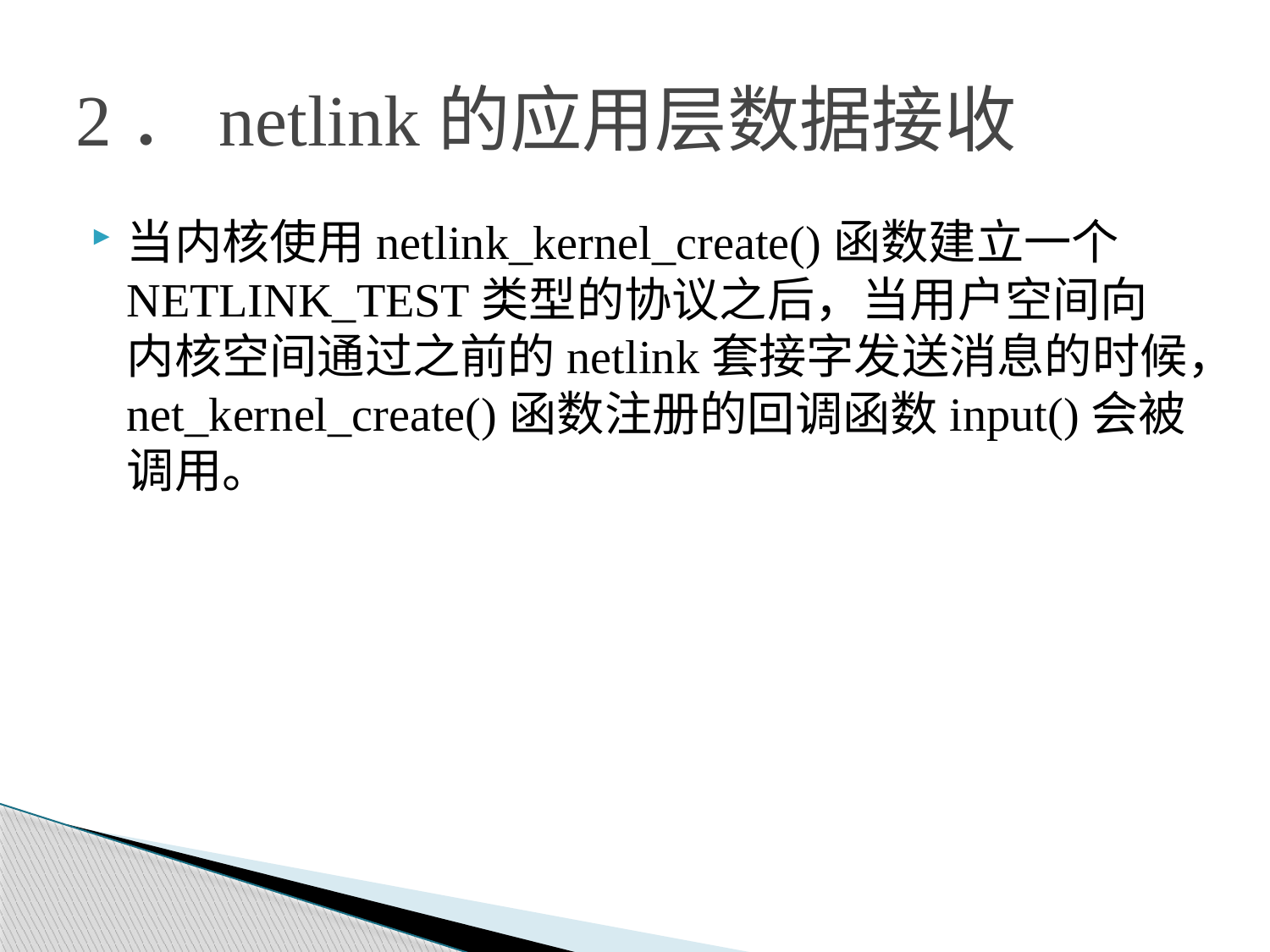

# 2．netlink的应用层数据接收
当内核使用netlink_kernel_create()函数建立一个NETLINK_TEST类型的协议之后，当用户空间向内核空间通过之前的netlink套接字发送消息的时候，net_kernel_create()函数注册的回调函数input()会被调用。